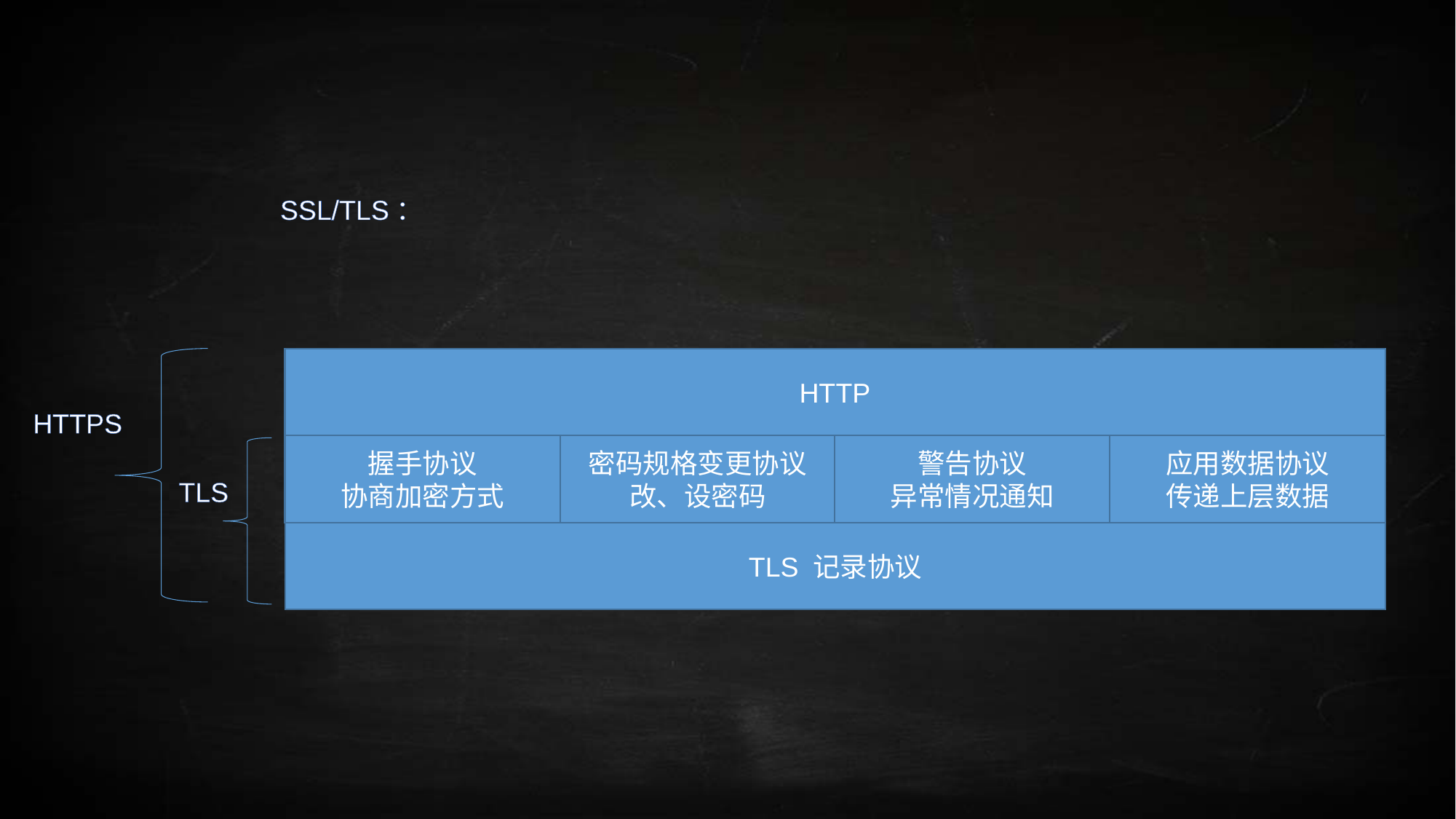

SSL/TLS：

HTTP
HTTPS
握手协议
协商加密方式
密码规格变更协议
改、设密码
警告协议
异常情况通知
应用数据协议
传递上层数据

TLS
TLS 记录协议